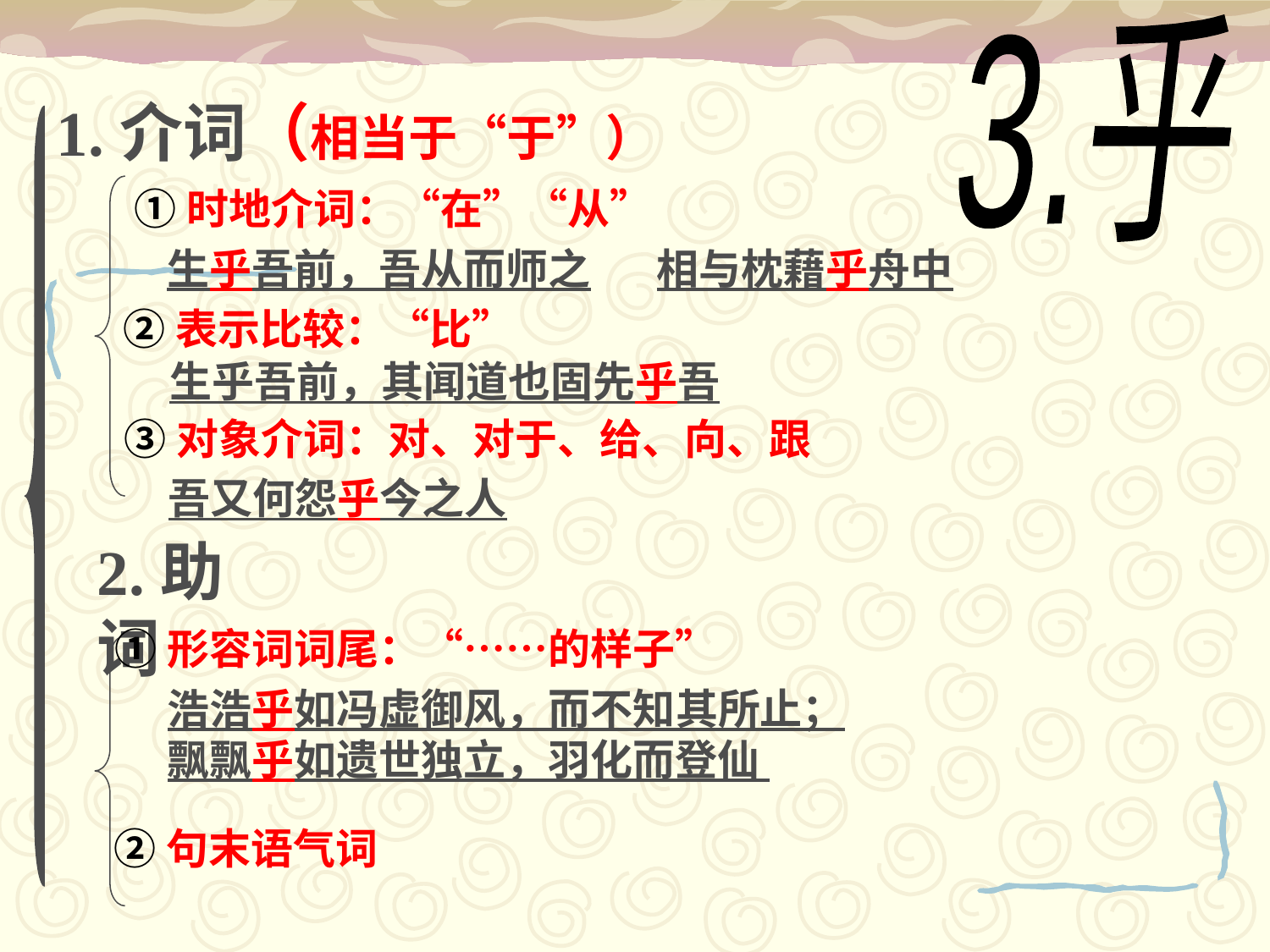

3.乎
1.介词（相当于“于”）

①时地介词：“在”“从”
生乎吾前，吾从而师之
相与枕藉乎舟中
②表示比较：“比”
生乎吾前，其闻道也固先乎吾
③对象介词：对、对于、给、向、跟
吾又何怨乎今之人
2.助词
①形容词词尾：“……的样子”

浩浩乎如冯虚御风，而不知其所止；
飘飘乎如遗世独立，羽化而登仙
②句末语气词